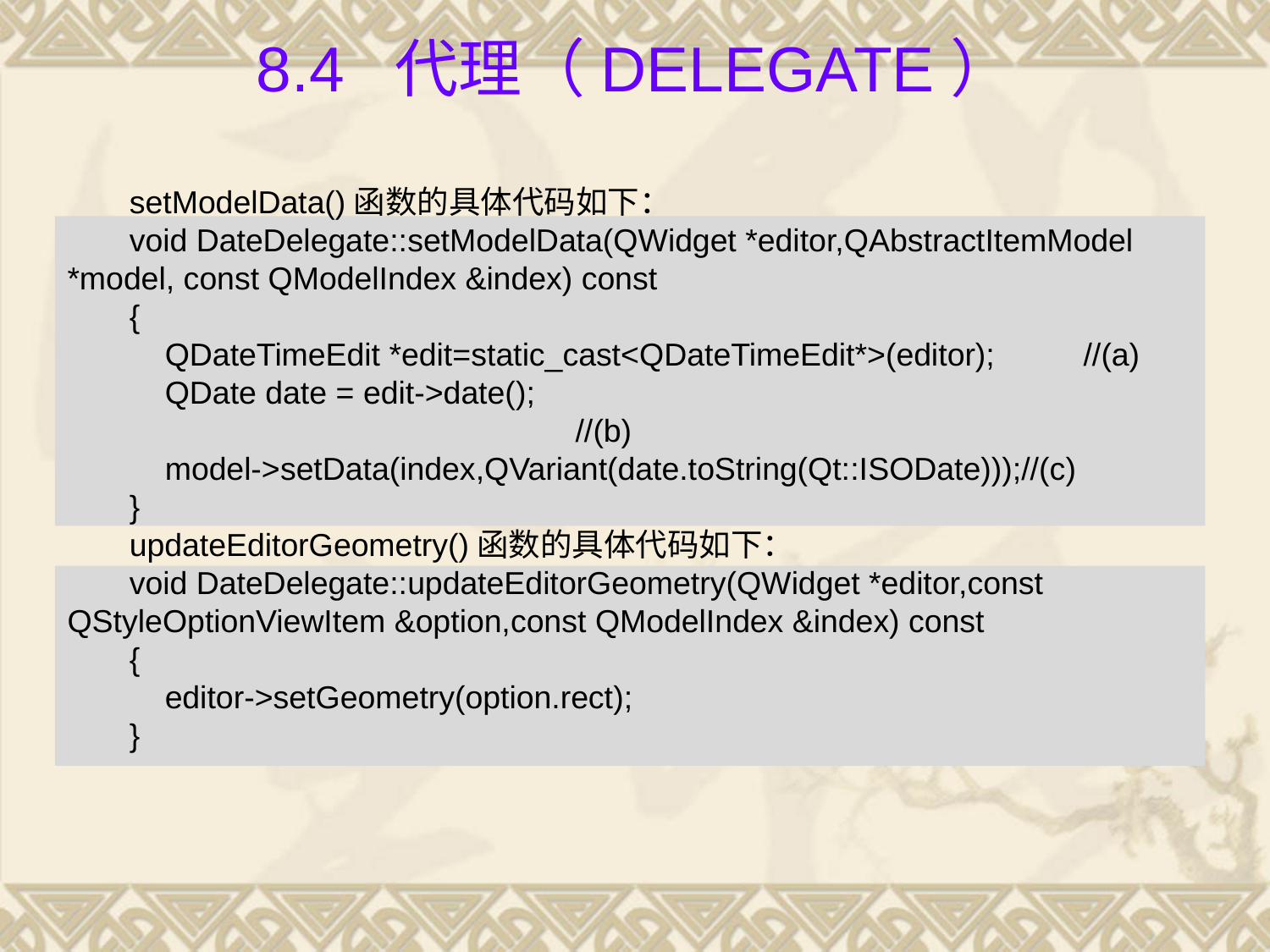

# 8.4  代理（Delegate）
setModelData()函数的具体代码如下：
void DateDelegate::setModelData(QWidget *editor,QAbstractItemModel *model, const QModelIndex &index) const
{
    QDateTimeEdit *edit=static_cast<QDateTimeEdit*>(editor);	//(a)
    QDate date = edit->date();								 	//(b)
    model->setData(index,QVariant(date.toString(Qt::ISODate)));//(c)
}
updateEditorGeometry()函数的具体代码如下：
void DateDelegate::updateEditorGeometry(QWidget *editor,const QStyleOptionViewItem &option,const QModelIndex &index) const
{
    editor->setGeometry(option.rect);
}